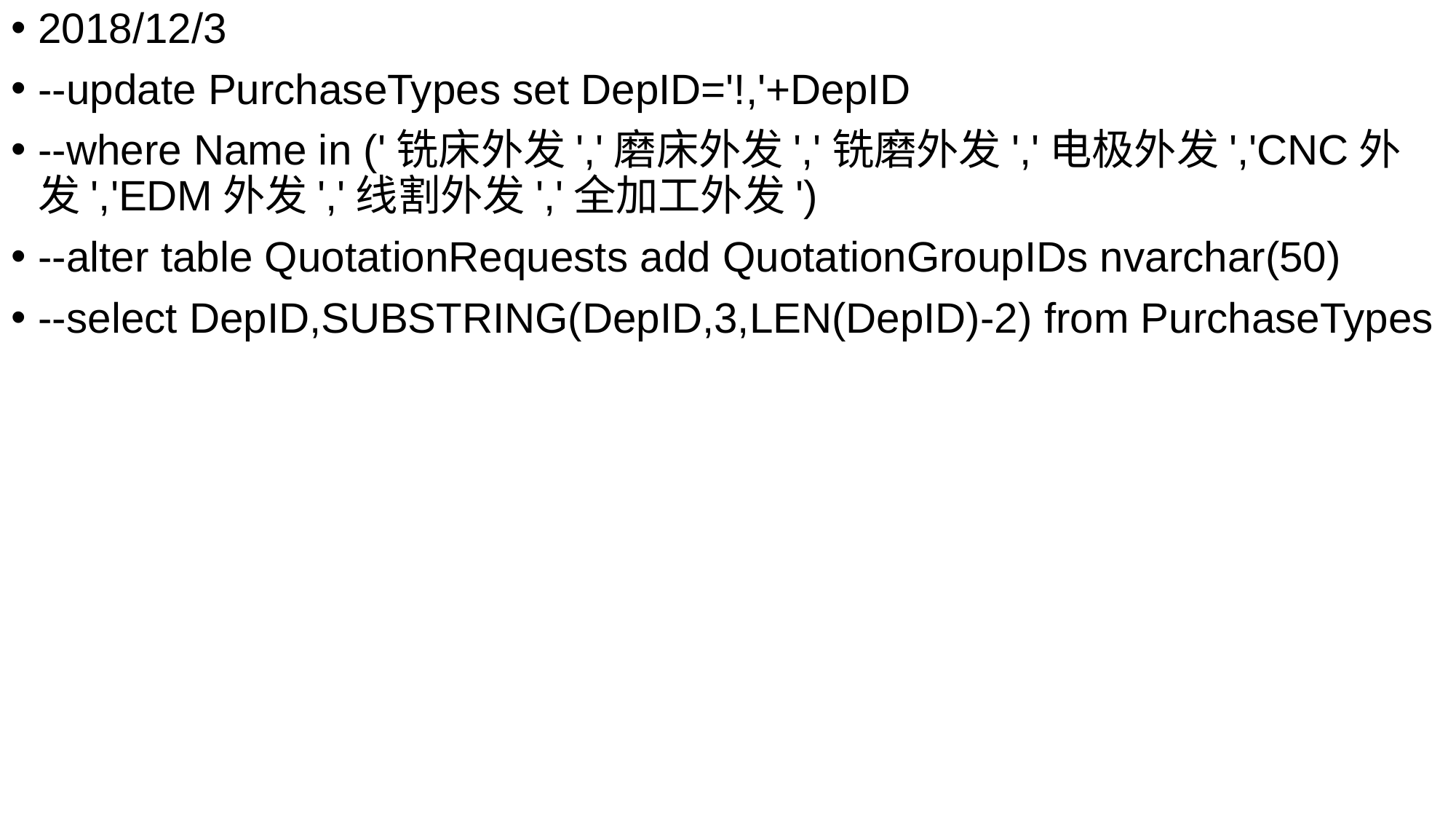

2018/12/3
--update PurchaseTypes set DepID='!,'+DepID
--where Name in ('铣床外发','磨床外发','铣磨外发','电极外发','CNC外发','EDM外发','线割外发','全加工外发')
--alter table QuotationRequests add QuotationGroupIDs nvarchar(50)
--select DepID,SUBSTRING(DepID,3,LEN(DepID)-2) from PurchaseTypes